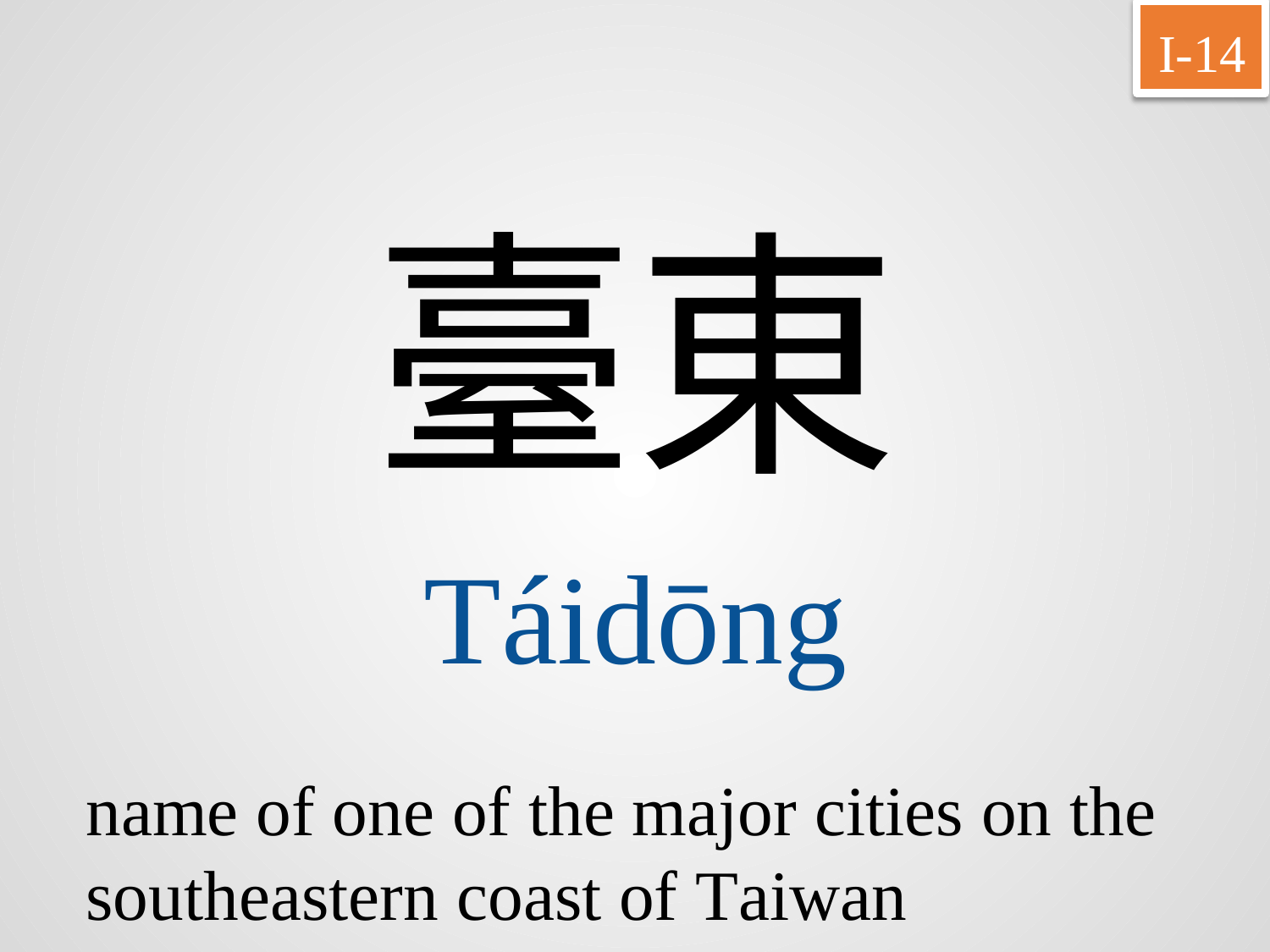

I-14

臺東
Táidōng
name of one of the major cities on the southeastern coast of Taiwan